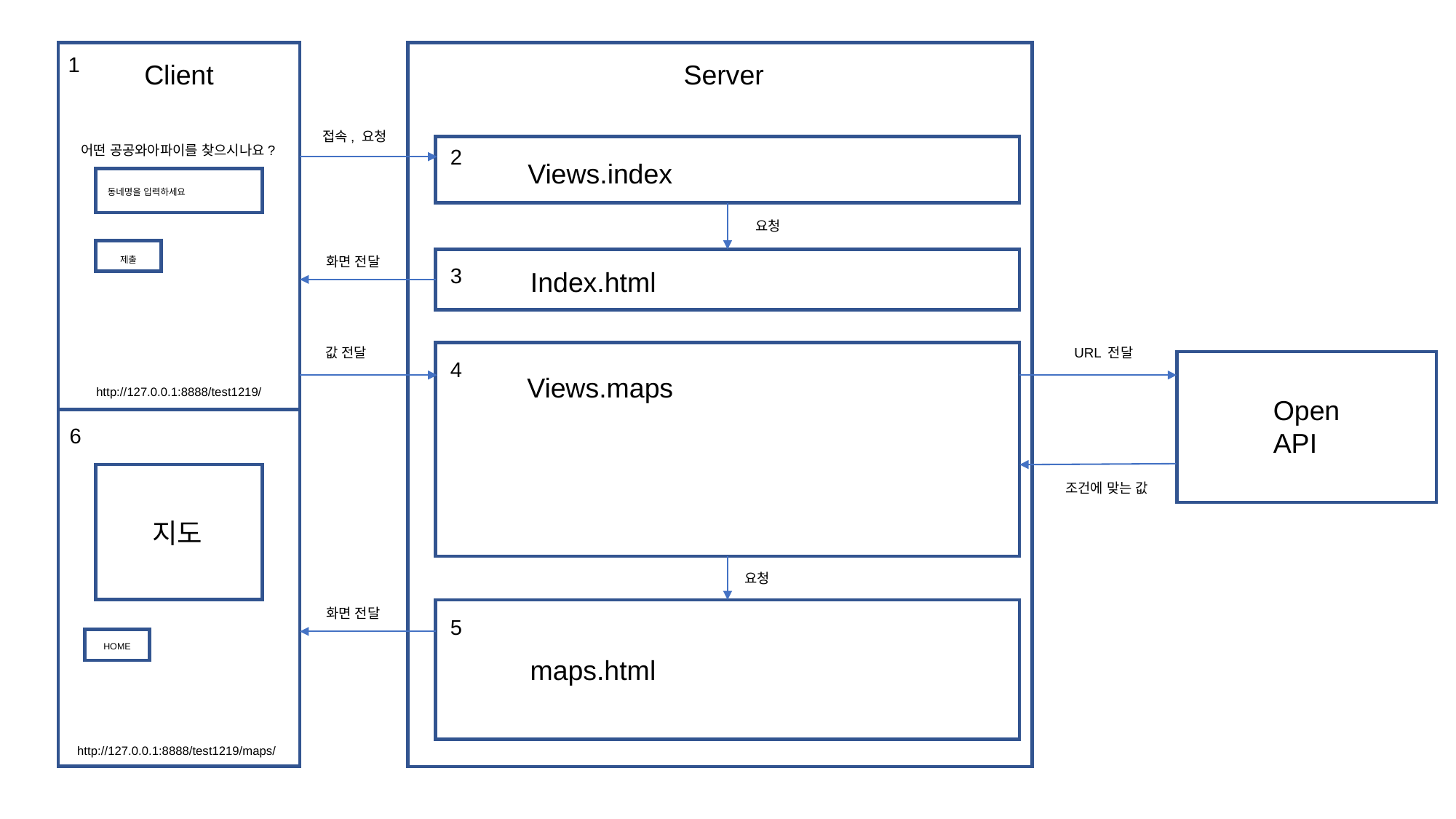

1
Client
Server
접속, 요청
어떤 공공와아파이를 찾으시나요?

2
Views.index

동네명을 입력하세요
요청

화면 전달
제출

3
Index.html
값 전달
URL 전달

4

Views.maps
http://127.0.0.1:8888/test1219/
Open
API

6

조건에 맞는 값
지도
요청
화면 전달

5

HOME
maps.html
http://127.0.0.1:8888/test1219/maps/